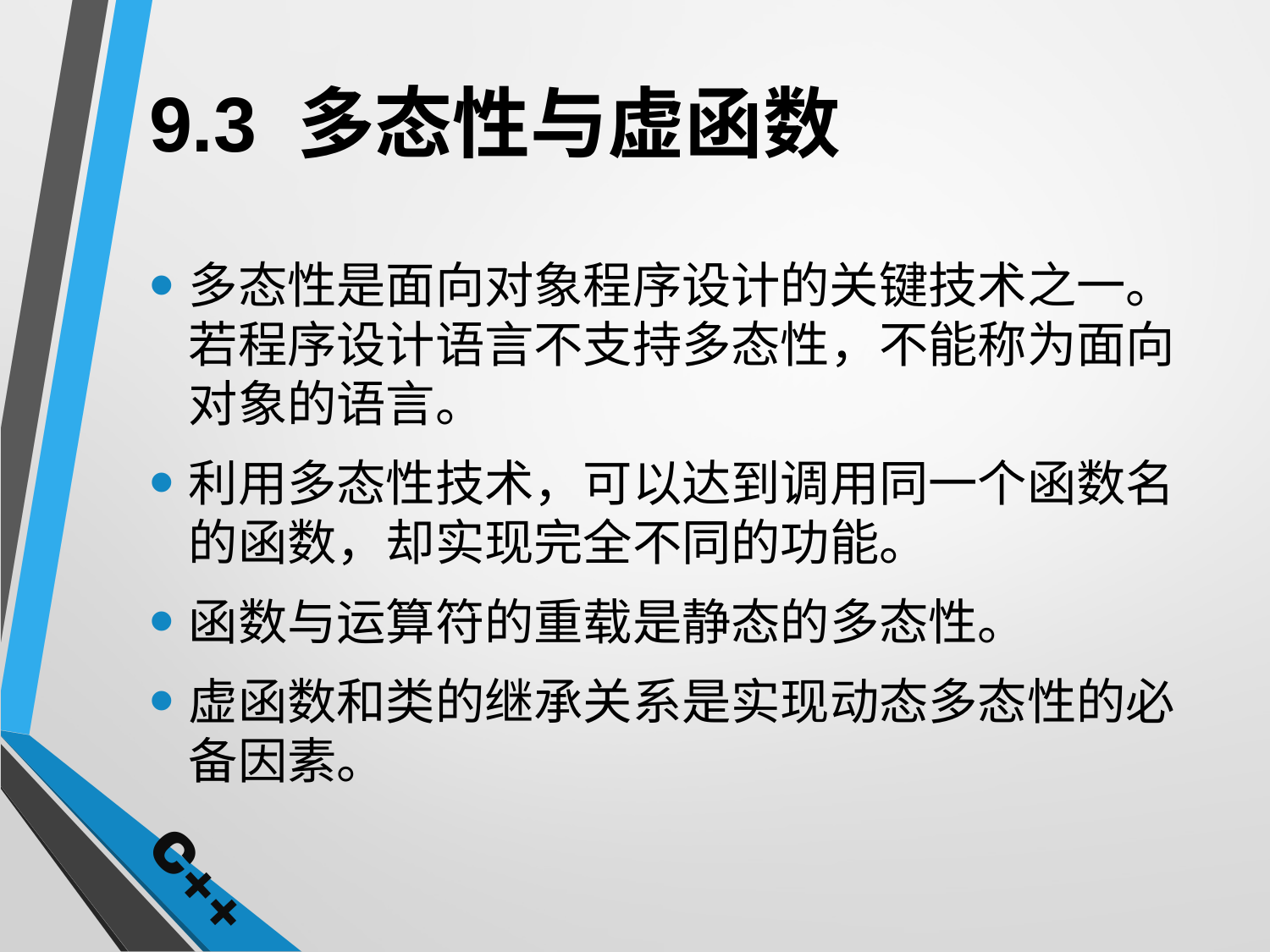

# 9.3 多态性与虚函数
多态性是面向对象程序设计的关键技术之一。若程序设计语言不支持多态性，不能称为面向对象的语言。
利用多态性技术，可以达到调用同一个函数名的函数，却实现完全不同的功能。
函数与运算符的重载是静态的多态性。
虚函数和类的继承关系是实现动态多态性的必备因素。